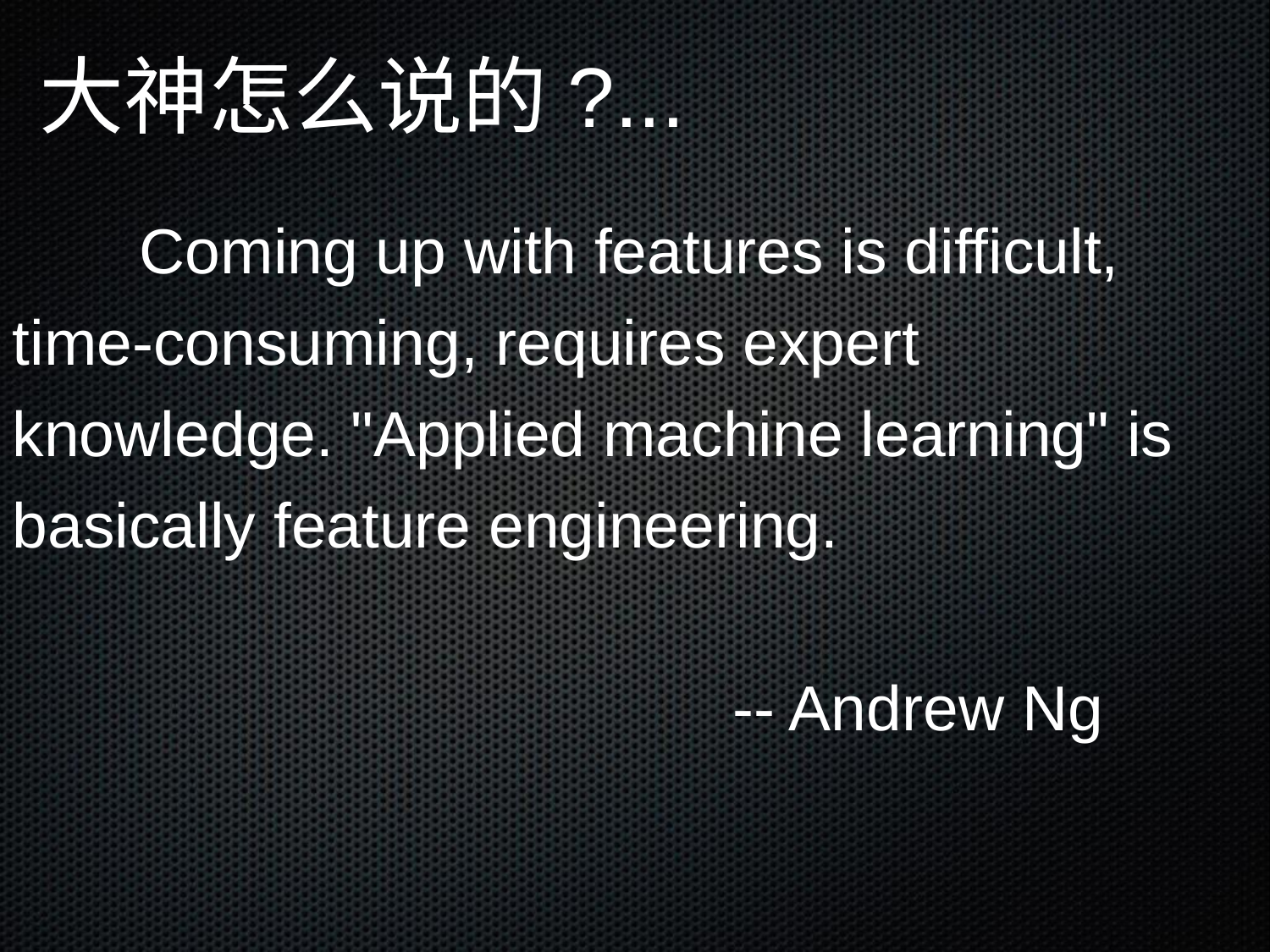

大神怎么说的?...
	Coming up with features is difficult, time-consuming, requires expert knowledge. "Applied machine learning" is basically feature engineering.

                                         -- Andrew Ng